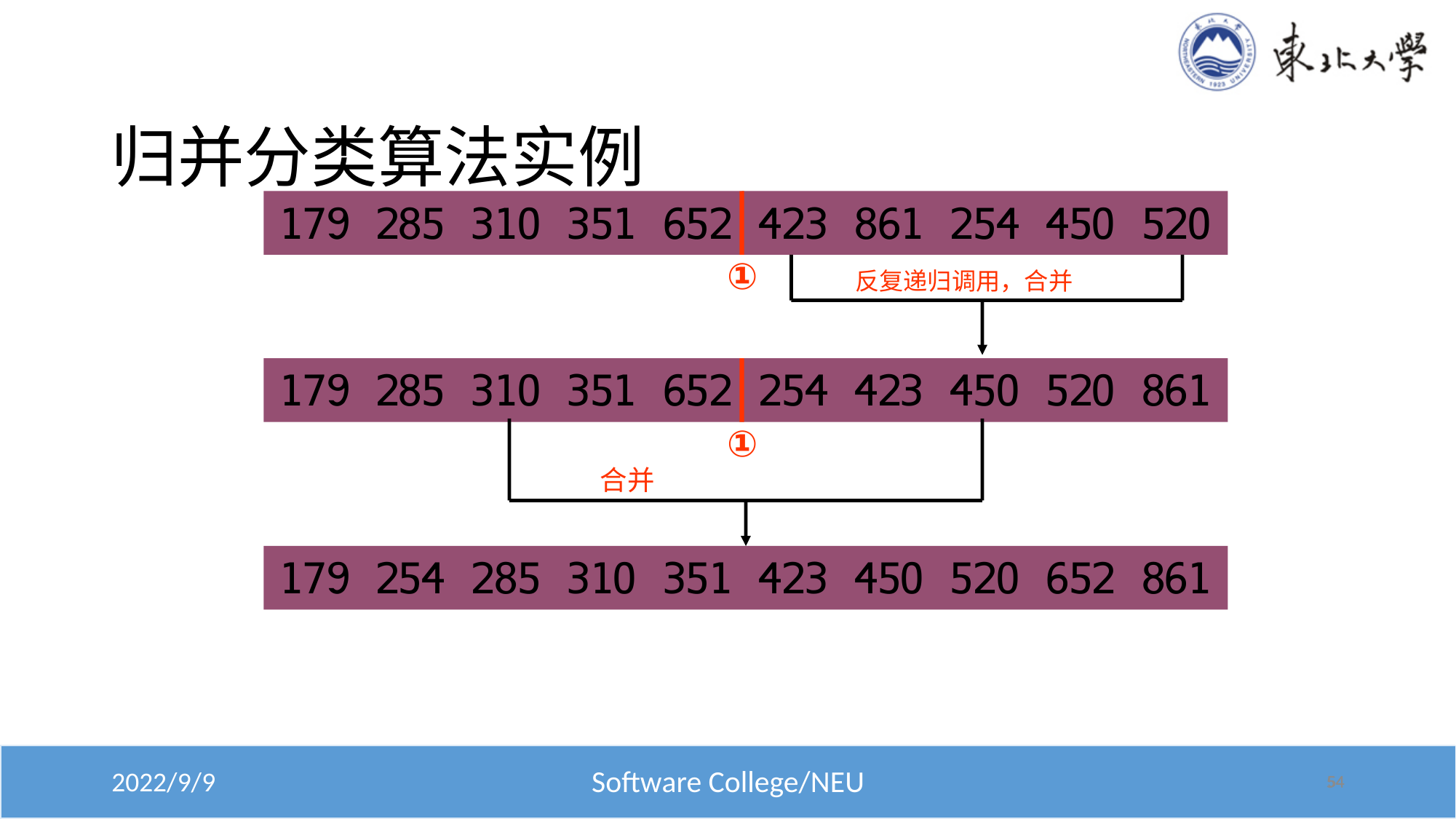

# 归并分类算法实例
179  285  310  351  652  423  861  254  450  520

①

反复递归调用，合并

179  285  310  351  652  254  423  450  520  861

①

合并

179  254  285  310  351  423  450  520  652  861
54